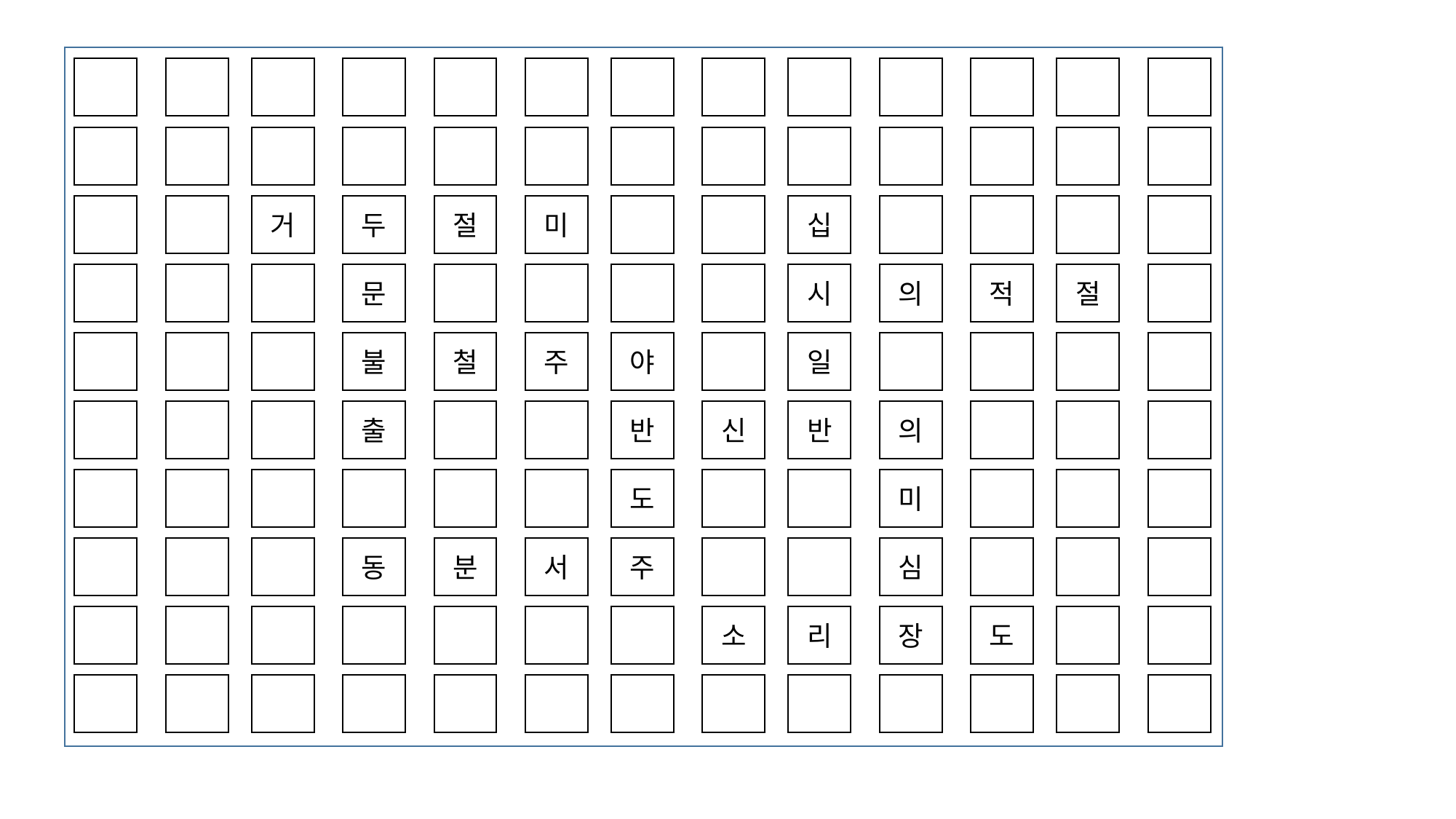

거
두
절
미

십

문

시
의
적
절

불
철
주
야

일

출

반
신
반
의

도

미

동
분
서
주

심

소
리
장
도